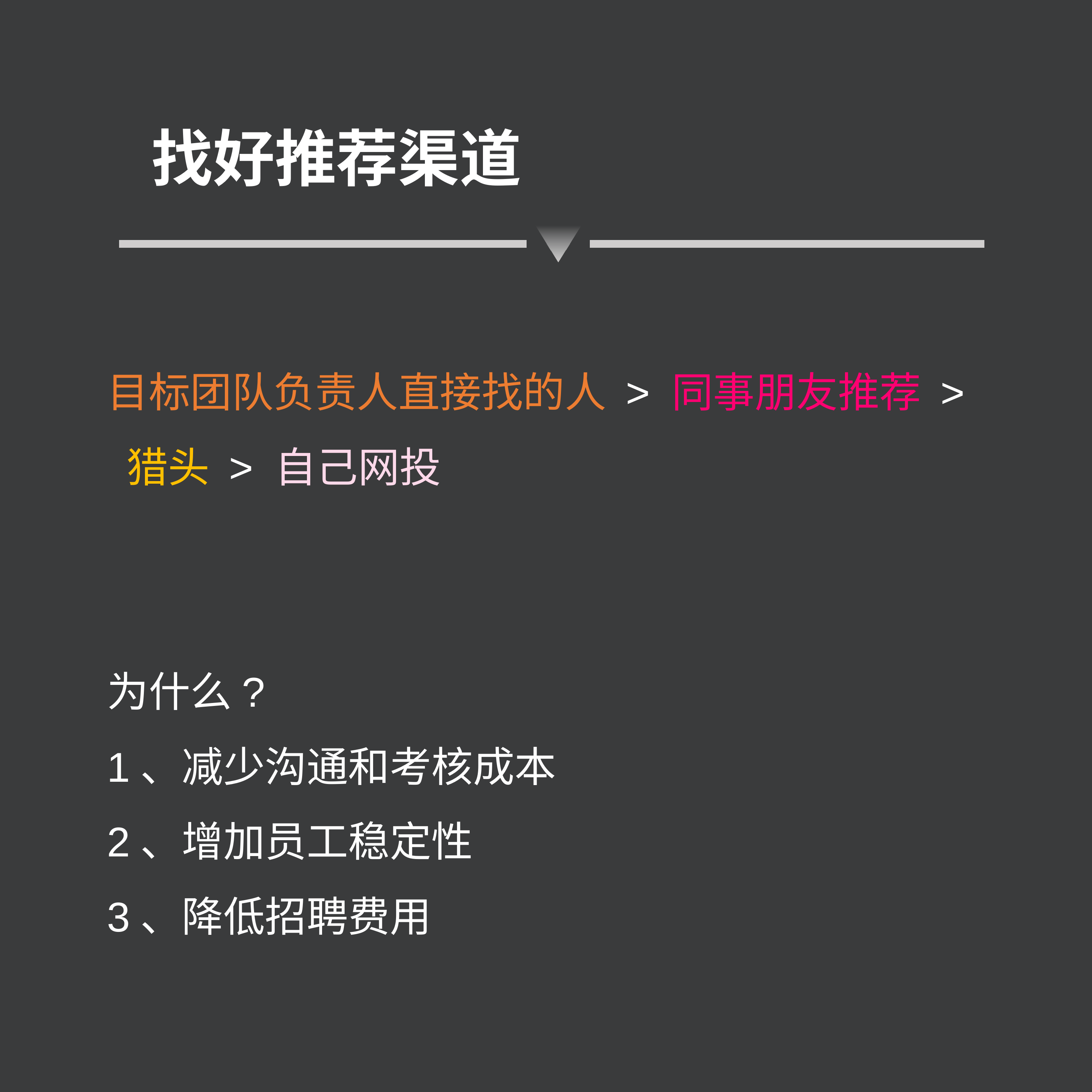

找好推荐渠道

目标团队负责人直接找的人 > 同事朋友推荐 >
 猎头 > 自己网投

为什么?
1、减少沟通和考核成本
2、增加员工稳定性
3、降低招聘费用